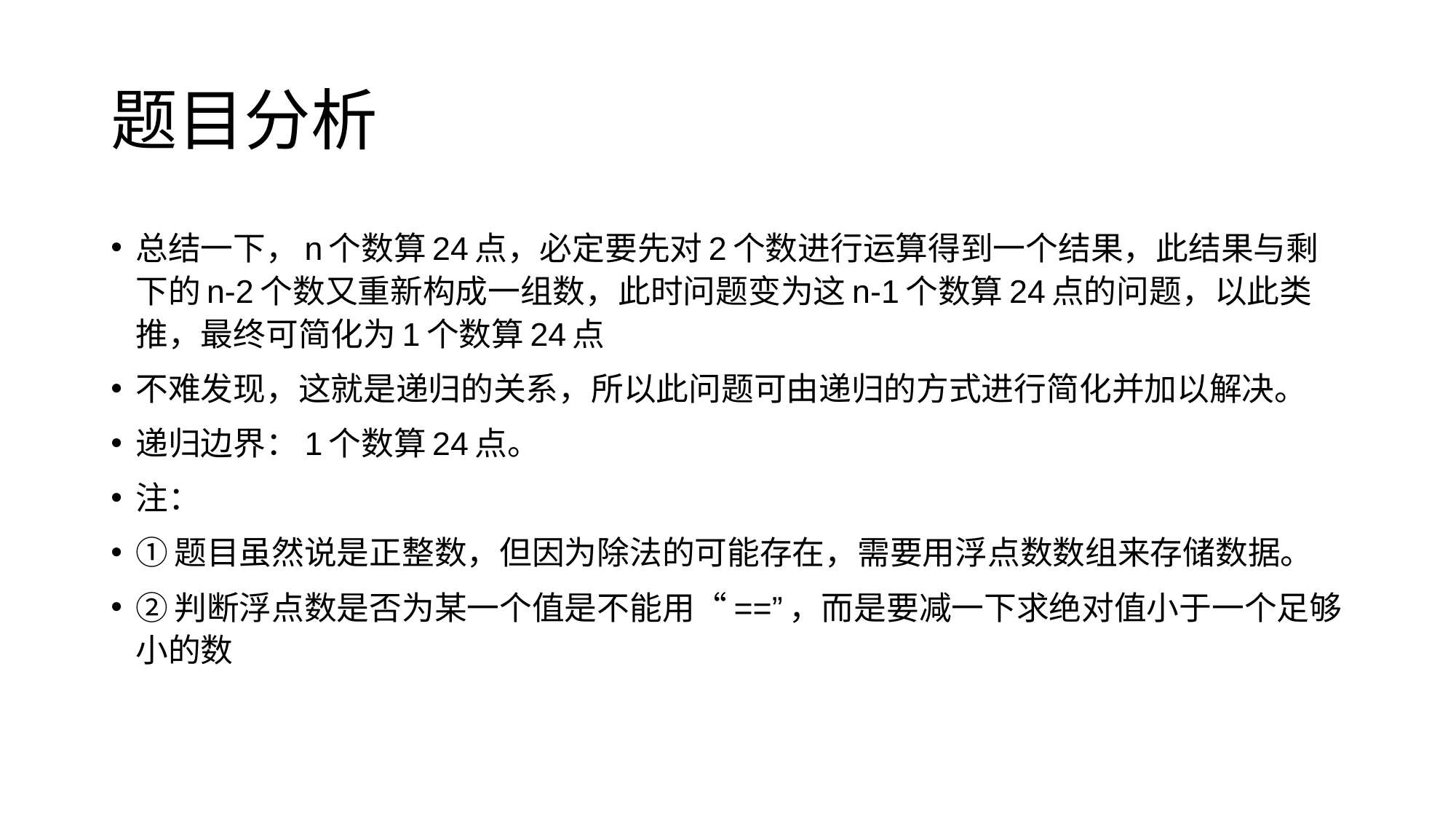

# 题目分析
总结一下，n个数算24点，必定要先对2个数进行运算得到一个结果，此结果与剩下的n-2个数又重新构成一组数，此时问题变为这n-1个数算24点的问题，以此类推，最终可简化为1个数算24点
不难发现，这就是递归的关系，所以此问题可由递归的方式进行简化并加以解决。
递归边界：1个数算24点。
注：
①题目虽然说是正整数，但因为除法的可能存在，需要用浮点数数组来存储数据。
②判断浮点数是否为某一个值是不能用“==”，而是要减一下求绝对值小于一个足够小的数